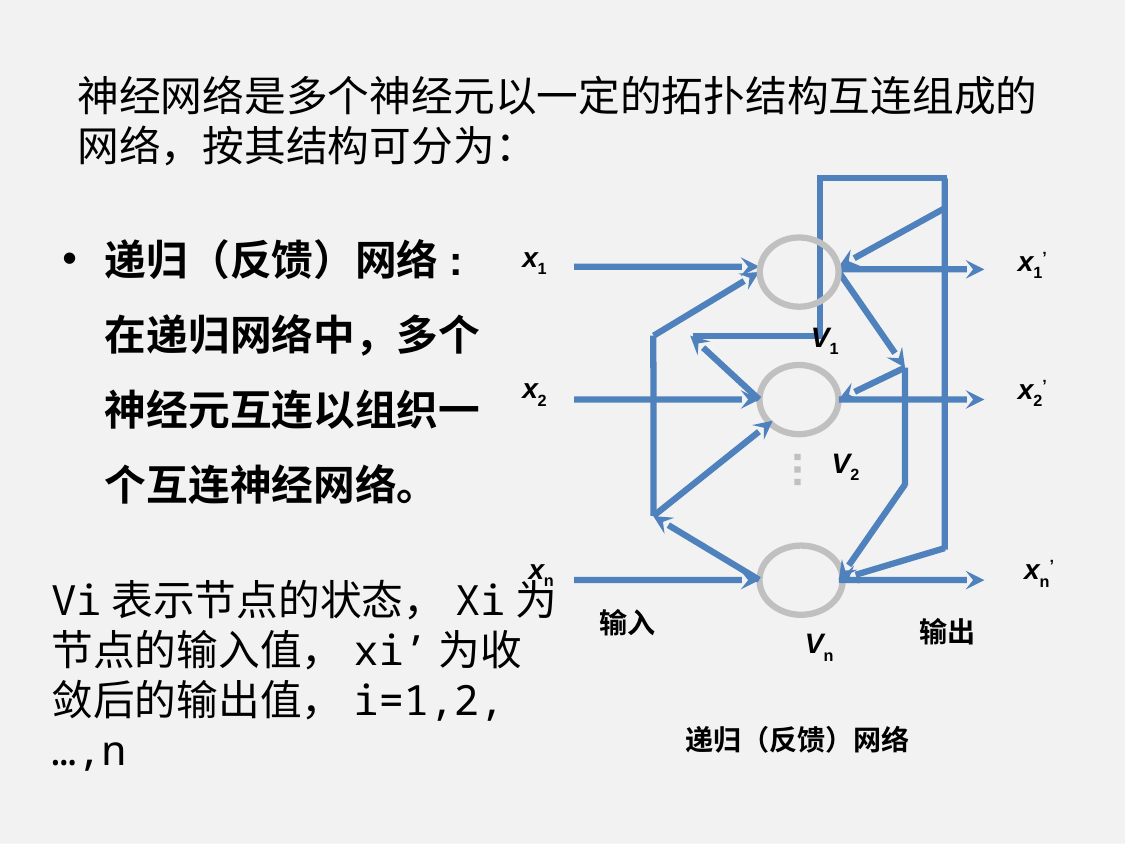

神经网络是多个神经元以一定的拓扑结构互连组成的网络，按其结构可分为：

x1

x1’

V1

x2

x2’

V2

xn

输入
输出
Vn
递归（反馈）网络
xn’
递归（反馈）网络:在递归网络中，多个神经元互连以组织一个互连神经网络。
Vi表示节点的状态，Xi为节点的输入值，xi’为收敛后的输出值，i=1,2,…,n